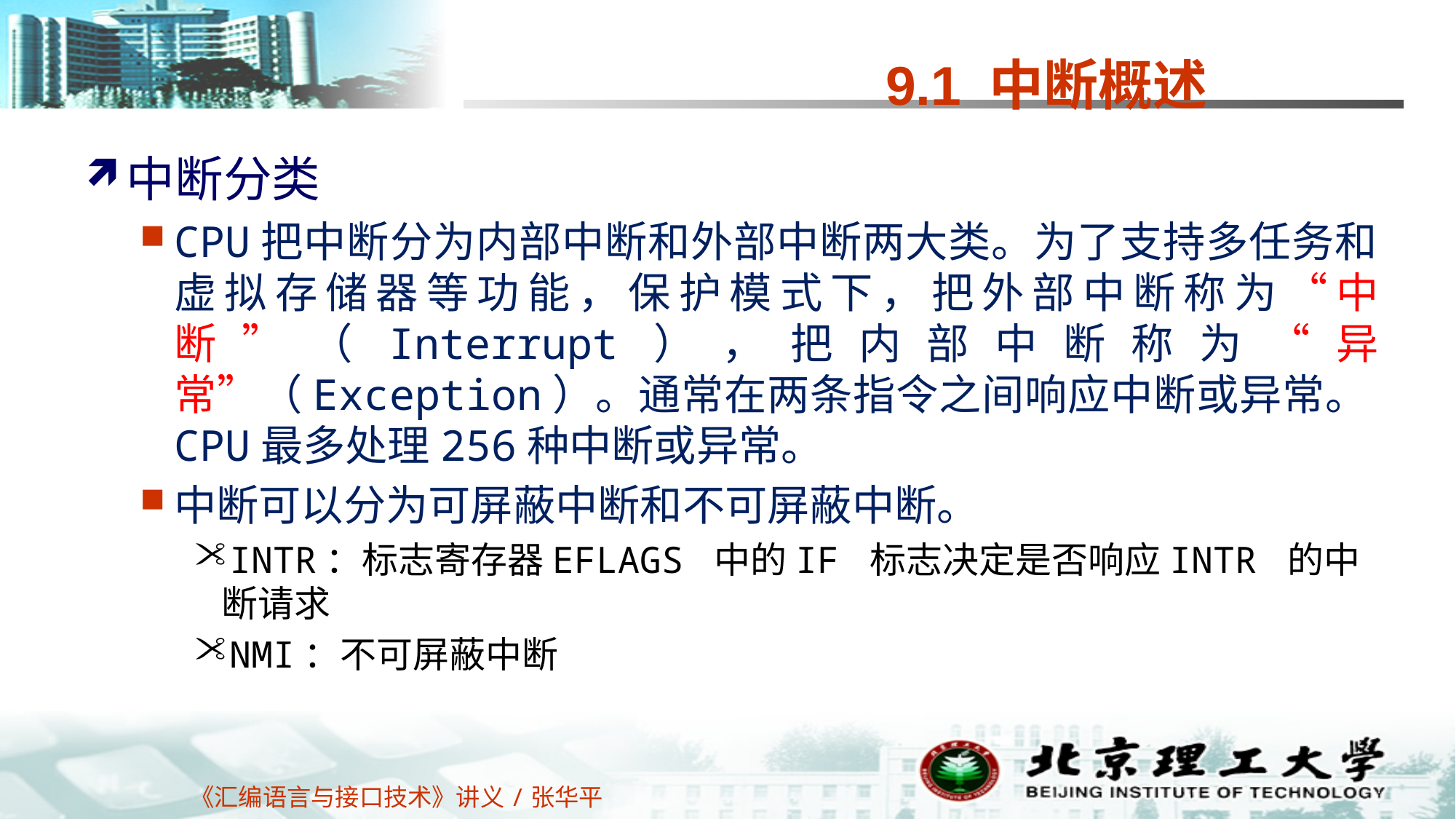

# 9.1 中断概述
中断分类
CPU把中断分为内部中断和外部中断两大类。为了支持多任务和虚拟存储器等功能，保护模式下，把外部中断称为“中断”（Interrupt），把内部中断称为“异常”（Exception）。通常在两条指令之间响应中断或异常。CPU最多处理256种中断或异常。
中断可以分为可屏蔽中断和不可屏蔽中断。
INTR：标志寄存器EFLAGS 中的IF 标志决定是否响应INTR 的中断请求
NMI：不可屏蔽中断